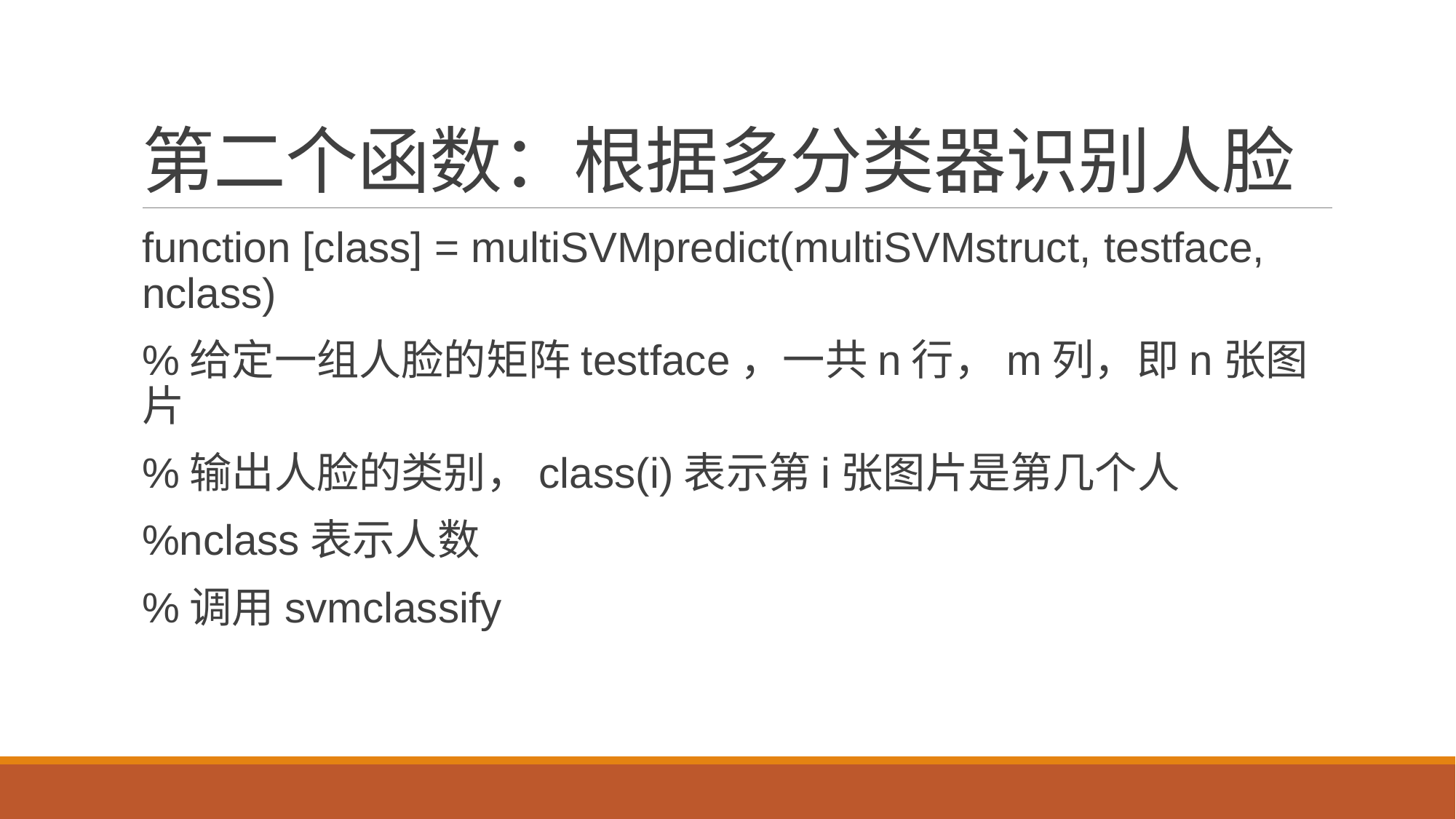

# 第二个函数：根据多分类器识别人脸
function [class] = multiSVMpredict(multiSVMstruct, testface, nclass)
%给定一组人脸的矩阵testface，一共n行，m列，即n张图片
%输出人脸的类别，class(i)表示第i张图片是第几个人
%nclass表示人数
%调用svmclassify